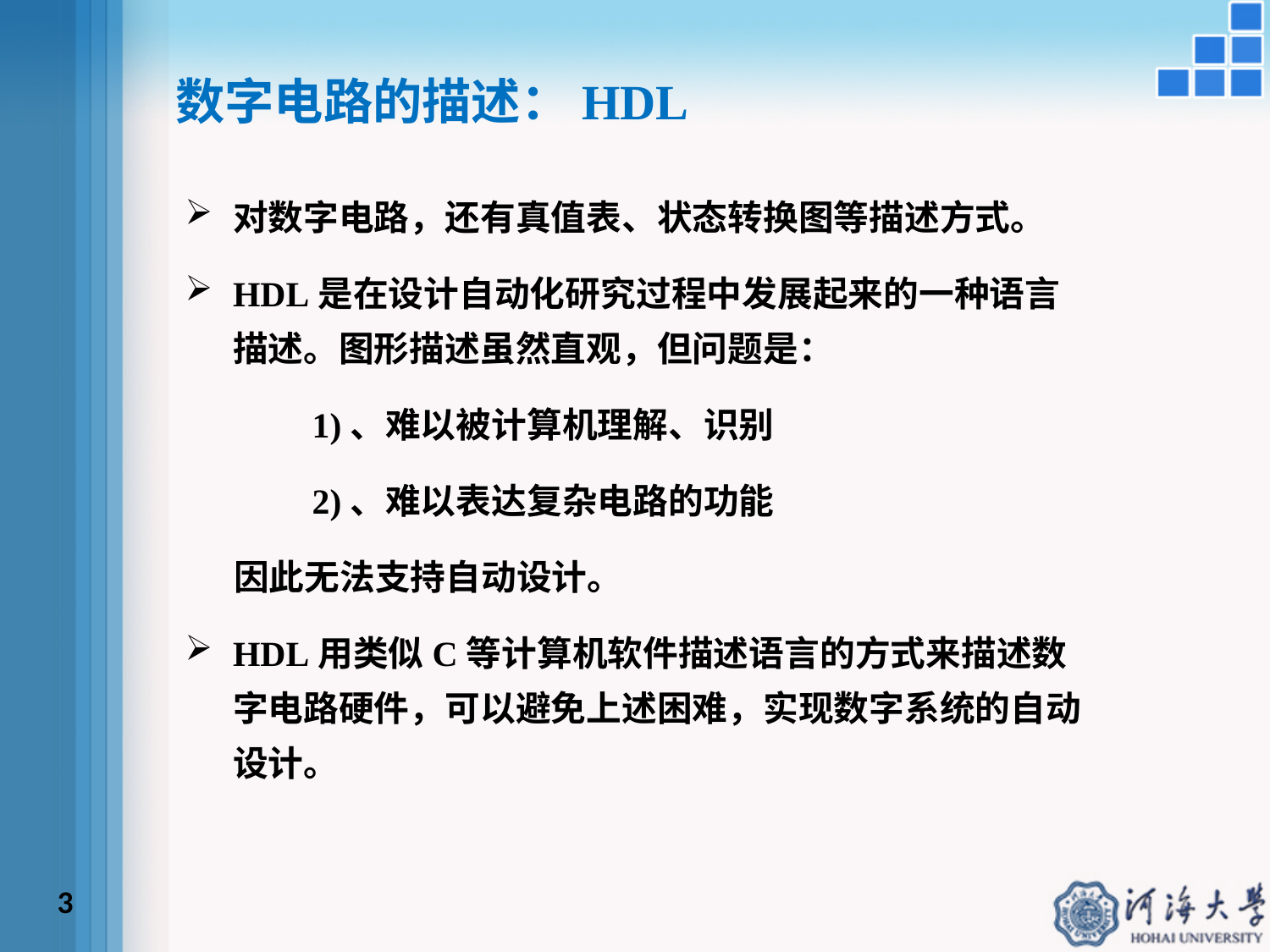

数字电路的描述：HDL
对数字电路，还有真值表、状态转换图等描述方式。
HDL是在设计自动化研究过程中发展起来的一种语言描述。图形描述虽然直观，但问题是：
      	1)、难以被计算机理解、识别
	2)、难以表达复杂电路的功能
     因此无法支持自动设计。
HDL用类似C等计算机软件描述语言的方式来描述数字电路硬件，可以避免上述困难，实现数字系统的自动设计。
3